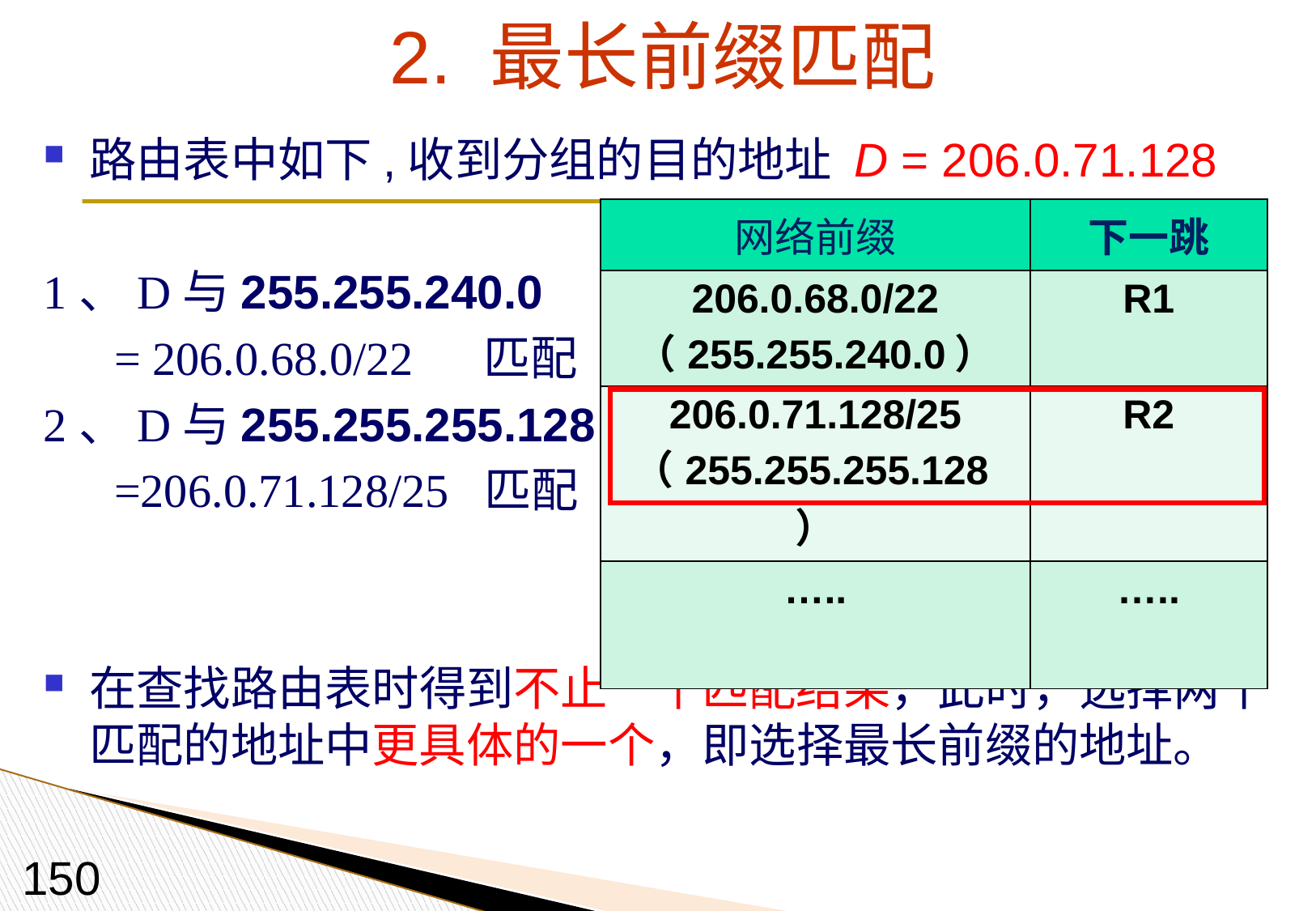

# 2. 最长前缀匹配
路由表中如下,收到分组的目的地址 D = 206.0.71.128

1、D与255.255.240.0
      = 206.0.68.0/22     匹配
2、D与255.255.255.128
      =206.0.71.128/25  匹配

在查找路由表时得到不止一个匹配结果，此时，选择两个匹配的地址中更具体的一个，即选择最长前缀的地址。
| 网络前缀 | 下一跳 |
| --- | --- |
| 206.0.68.0/22 （255.255.240.0） | R1 |
| 206.0.71.128/25 （255.255.255.128） | R2 |
| ….. | ….. |

150